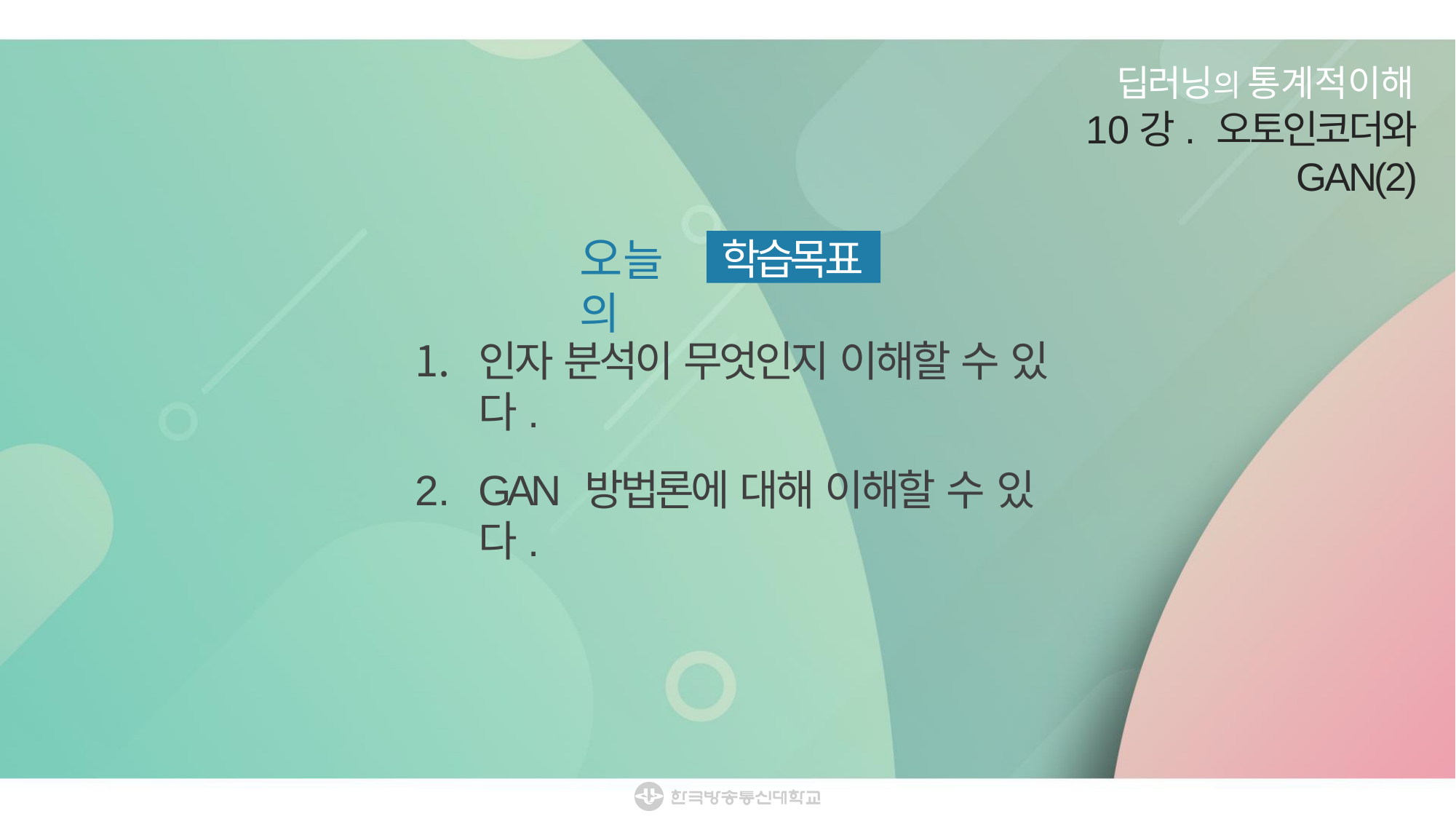

딥러닝의 통계적이해
10강. 오토인코더와 GAN(2)
오늘의
학습목표
인자 분석이 무엇인지 이해할 수 있다.
GAN 방법론에 대해 이해할 수 있다.